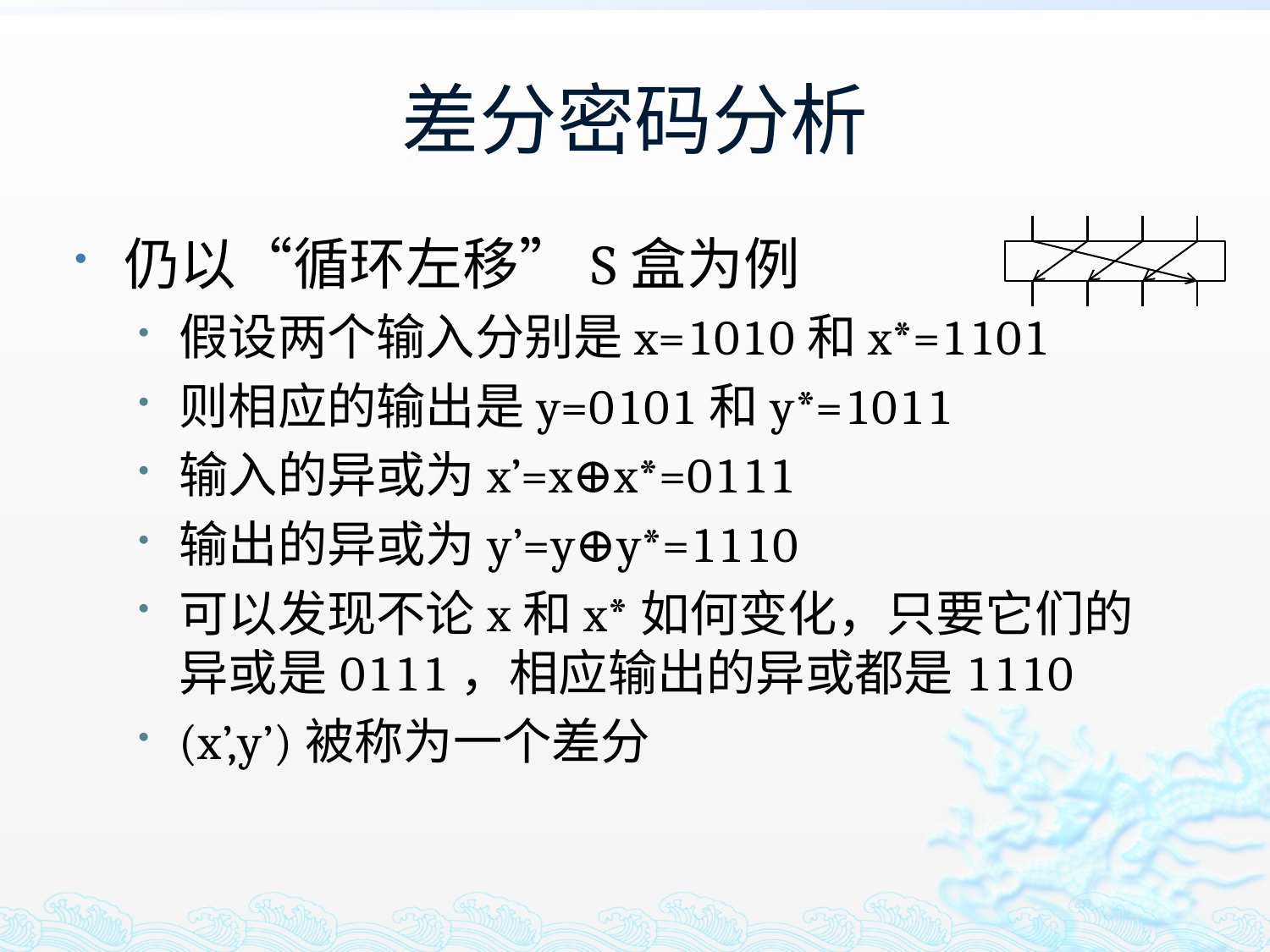

# 差分密码分析

仍以“循环左移”S盒为例
假设两个输入分别是x=1010和x*=1101
则相应的输出是y=0101和y*=1011
输入的异或为x’=x⊕x*=0111
输出的异或为y’=y⊕y*=1110
可以发现不论x和x*如何变化，只要它们的异或是0111，相应输出的异或都是1110
(x’,y’)被称为一个差分